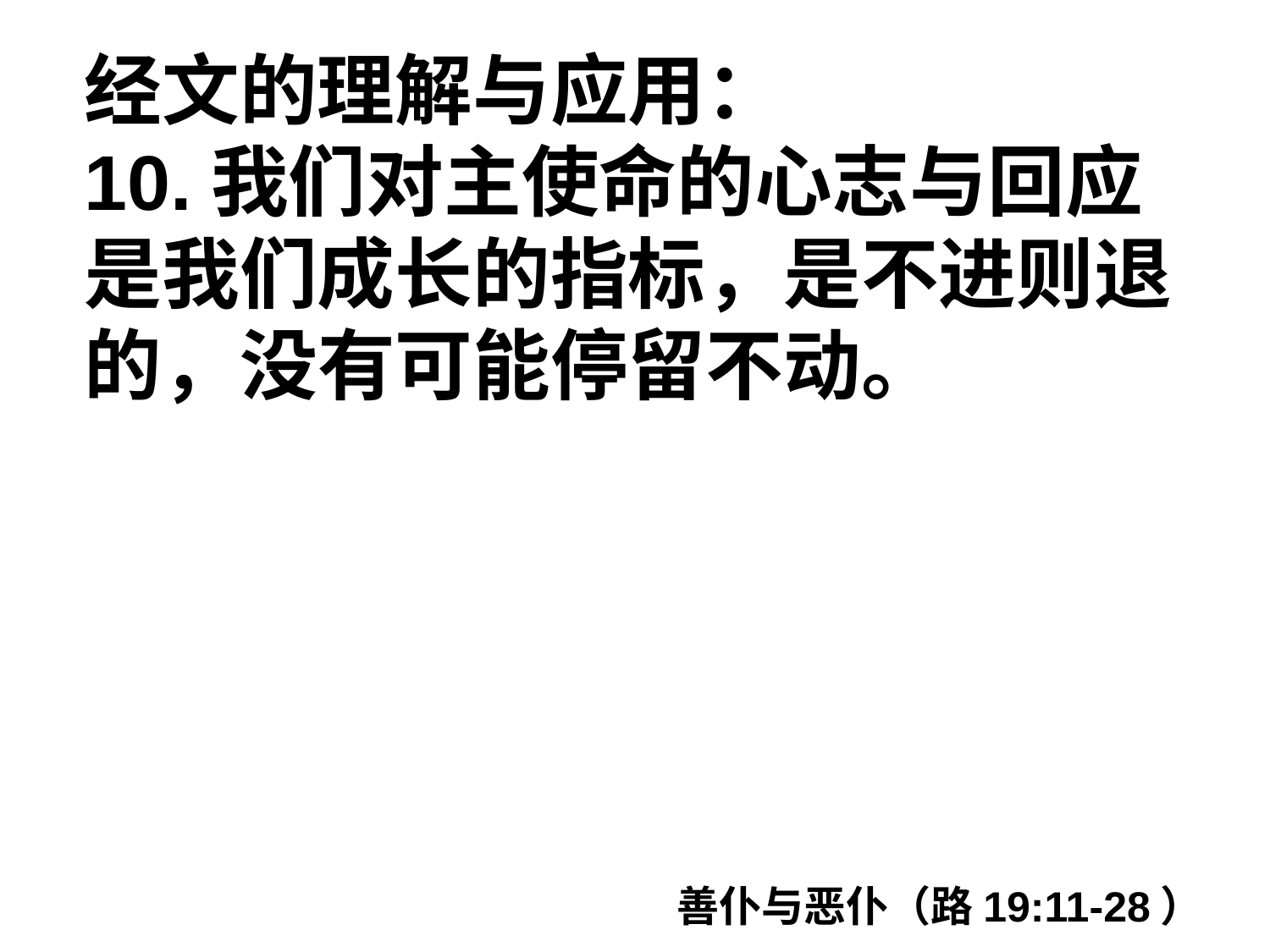

经文的理解与应用：
10.我们对主使命的心志与回应是我们成长的指标，是不进则退的，没有可能停留不动。
善仆与恶仆（路19:11-28）